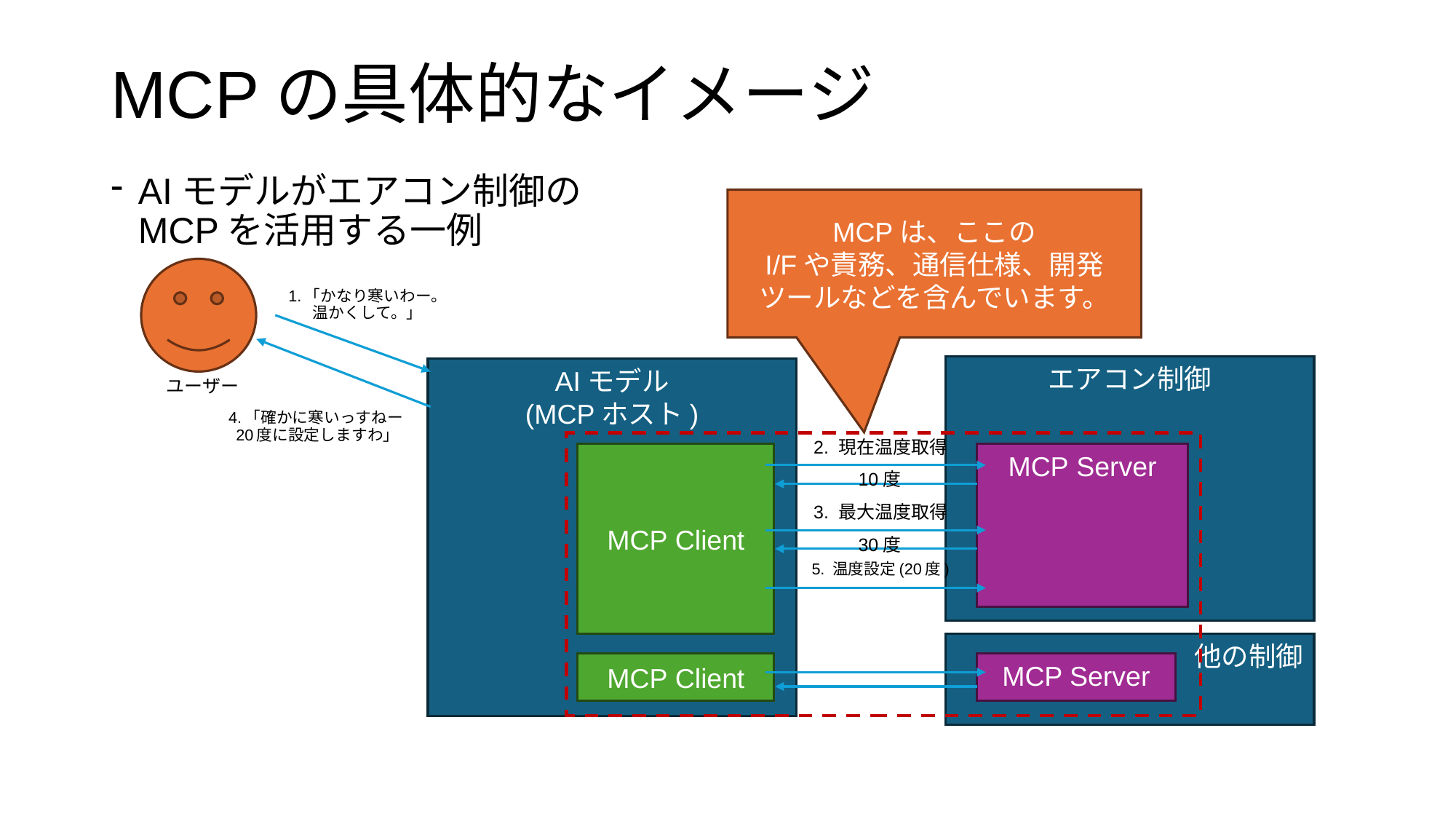

# MCPの具体的なイメージ
AIモデルがエアコン制御の
MCPを活用する一例

MCPは、ここの
I/Fや責務、通信仕様、開発ツールなどを含んでいます。

1.「かなり寒いわー。
温かくして。」

エアコン制御
AIモデル
(MCPホスト)
ユーザー

4.「確かに寒いっすねー20度に設定しますわ」

2. 現在温度取得

MCP Client
MCP Server
10度

3. 最大温度取得

30度

5. 温度設定(20度)
他の制御
MCP Client
MCP Server